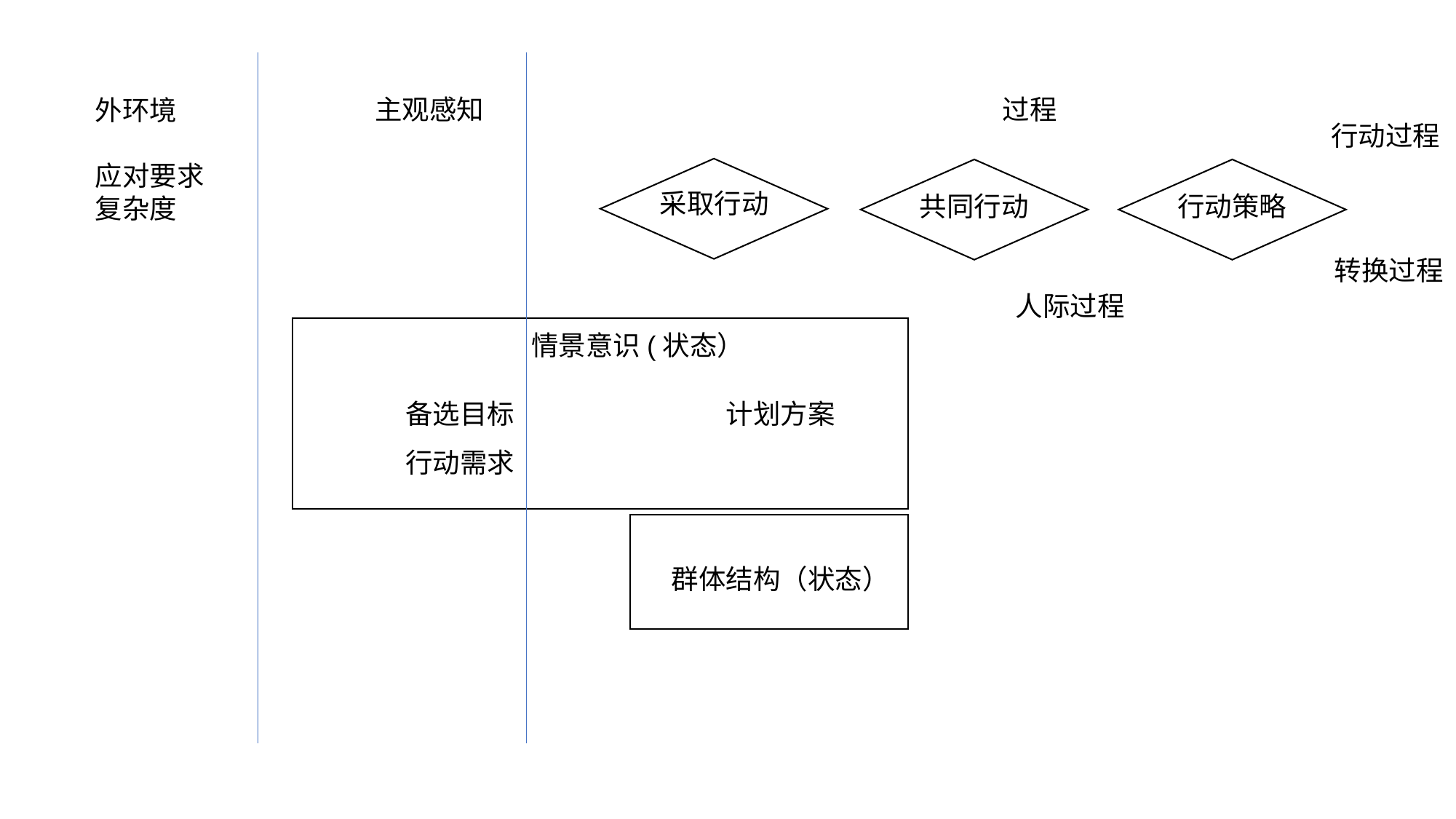

主观感知
过程
外环境

应对要求
复杂度
行动过程

采取行动
共同行动
行动策略
转换过程
人际过程

情景意识(状态）
备选目标
计划方案
行动需求

群体结构（状态）